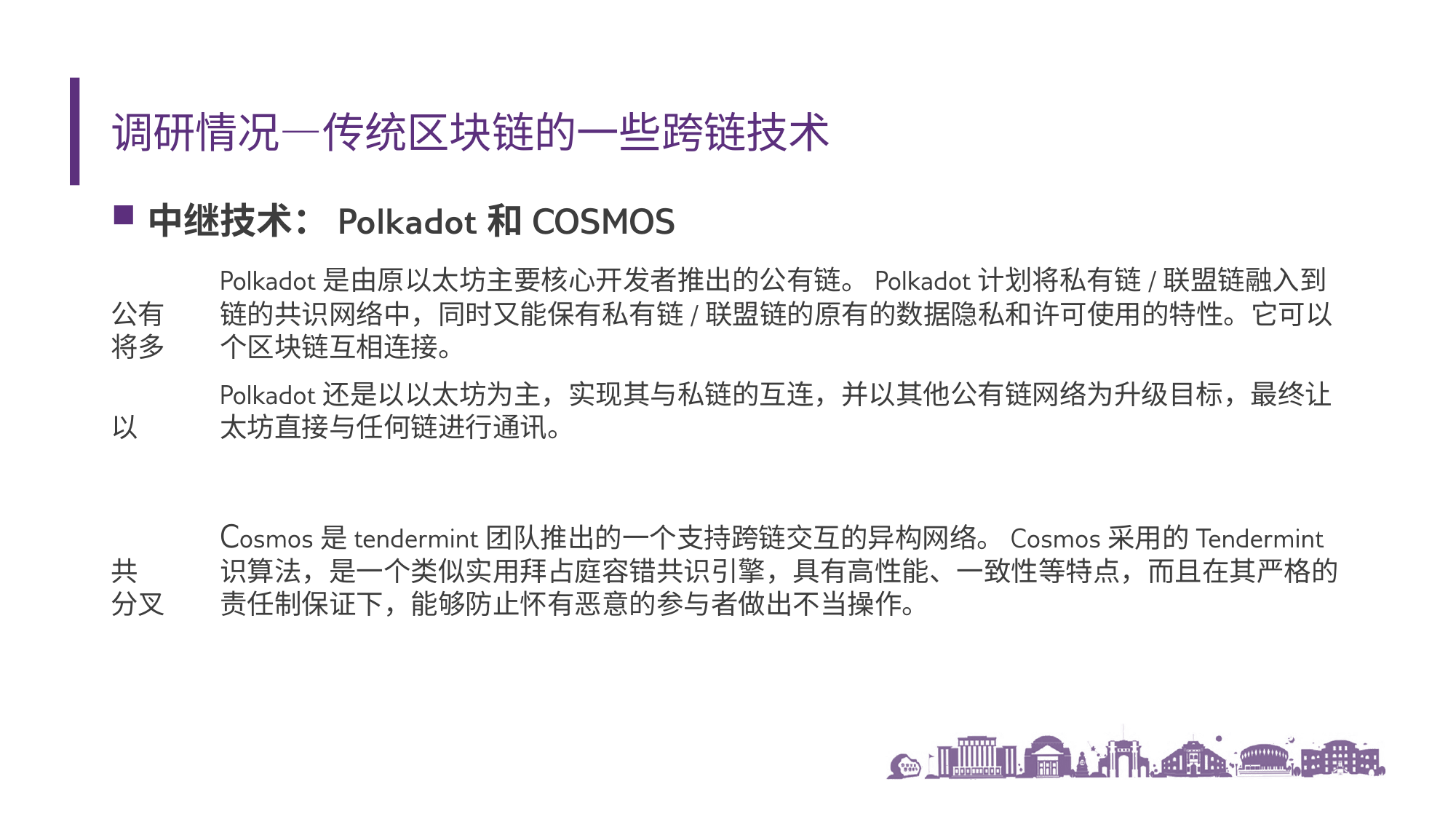

# 调研情况—传统区块链的一些跨链技术
中继技术：Polkadot和COSMOS
	Polkadot是由原以太坊主要核心开发者推出的公有链。Polkadot计划将私有链/联盟链融入到公有	链的共识网络中，同时又能保有私有链/联盟链的原有的数据隐私和许可使用的特性。它可以将多	个区块链互相连接。
	Polkadot还是以以太坊为主，实现其与私链的互连，并以其他公有链网络为升级目标，最终让以	太坊直接与任何链进行通讯。

	Cosmos是tendermint团队推出的一个支持跨链交互的异构网络。Cosmos采用的Tendermint共	识算法，是一个类似实用拜占庭容错共识引擎，具有高性能、一致性等特点，而且在其严格的分叉	责任制保证下，能够防止怀有恶意的参与者做出不当操作。